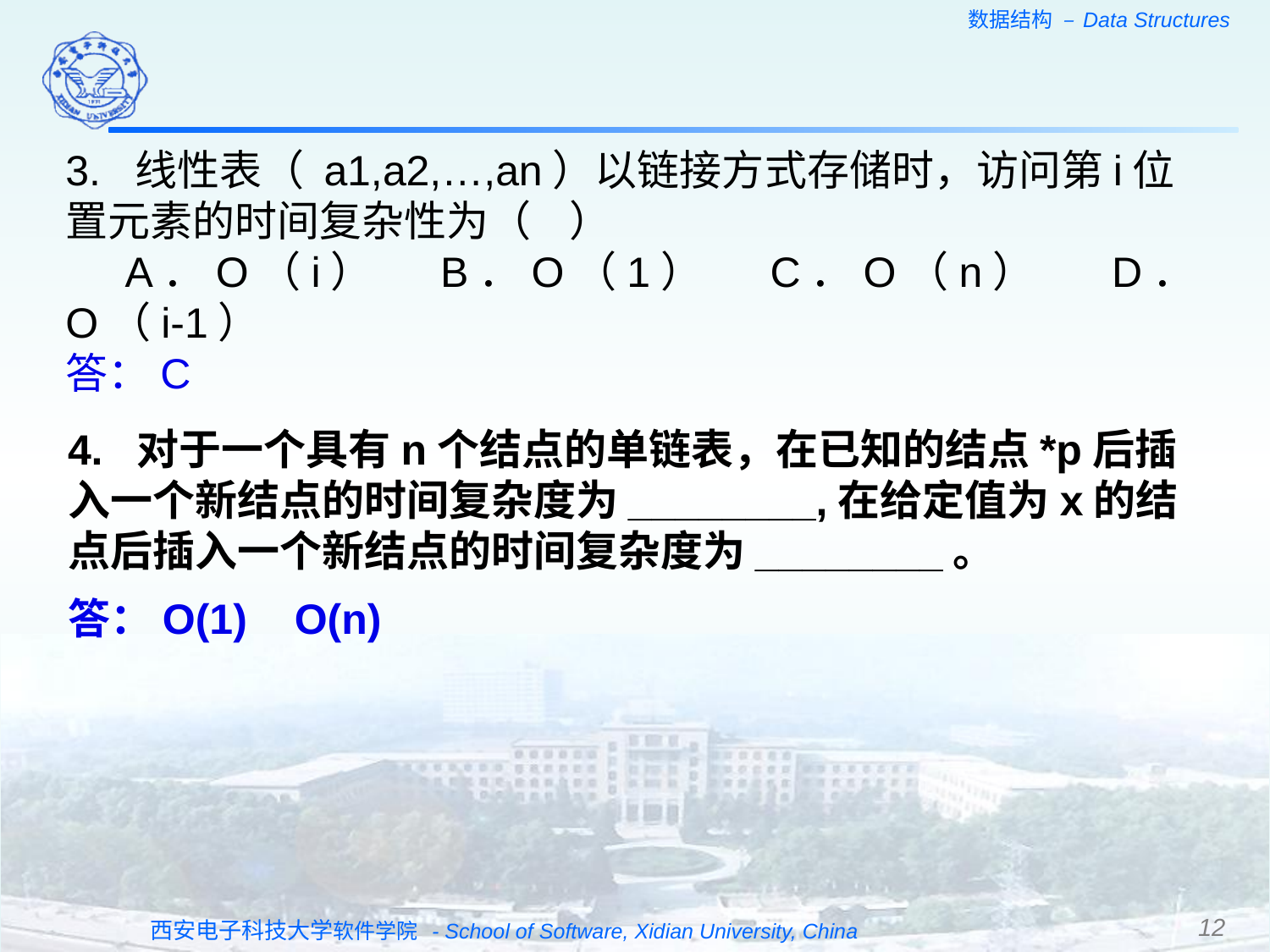

3.  线性表（ a1,a2,…,an）以链接方式存储时，访问第i位置元素的时间复杂性为（    ）
     A．O（i）      B．O（1）      C．O（n）       D．O（i-1）
答：C
4.  对于一个具有n个结点的单链表，在已知的结点*p后插入一个新结点的时间复杂度为________,在给定值为x的结点后插入一个新结点的时间复杂度为________。
答：O(1)    O(n)
12